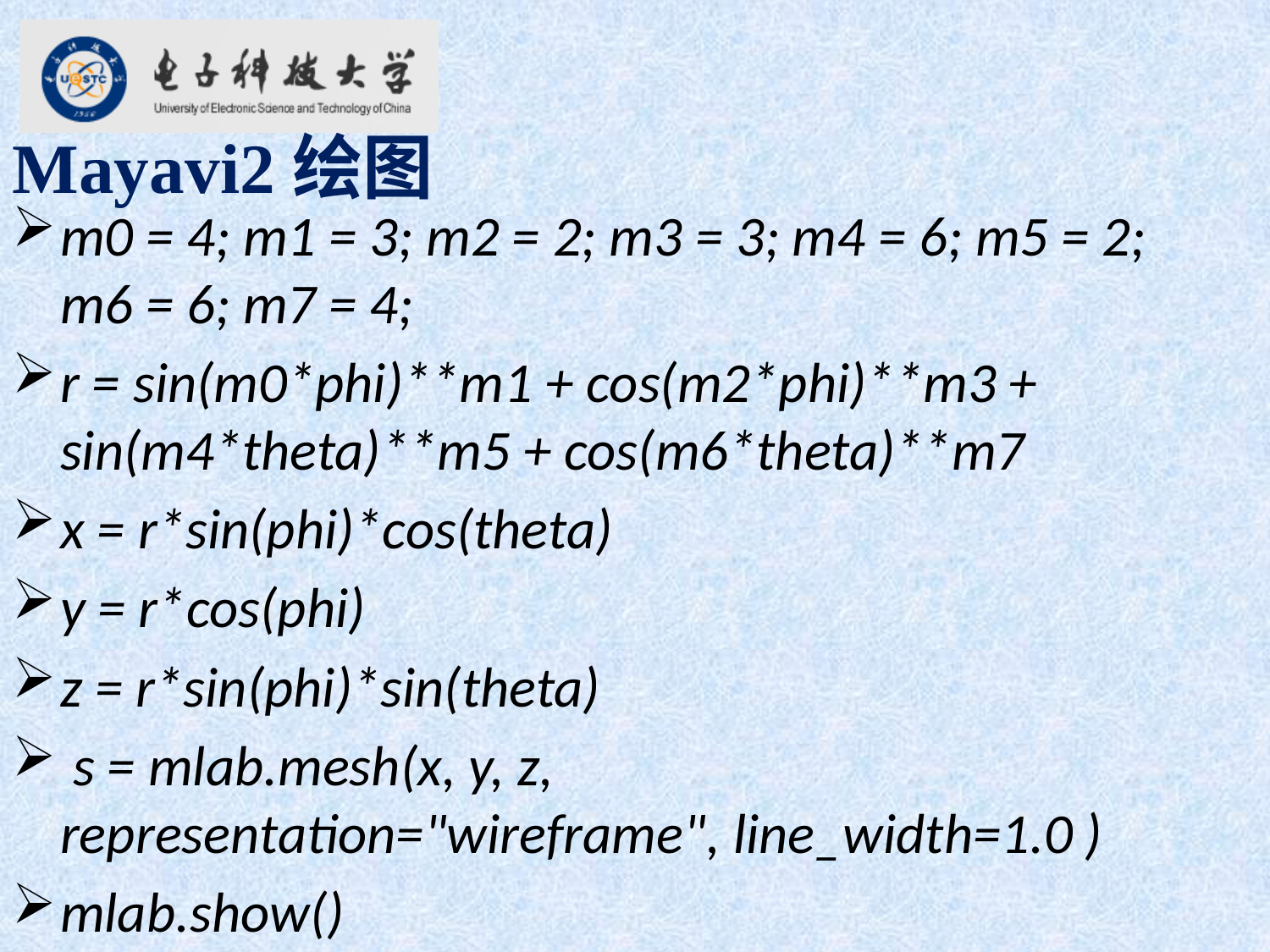

m0 = 4; m1 = 3; m2 = 2; m3 = 3; m4 = 6; m5 = 2; m6 = 6; m7 = 4;
r = sin(m0*phi)**m1 + cos(m2*phi)**m3 + sin(m4*theta)**m5 + cos(m6*theta)**m7
x = r*sin(phi)*cos(theta)
y = r*cos(phi)
z = r*sin(phi)*sin(theta)
 s = mlab.mesh(x, y, z, representation="wireframe", line_width=1.0 )
mlab.show()
Mayavi2绘图